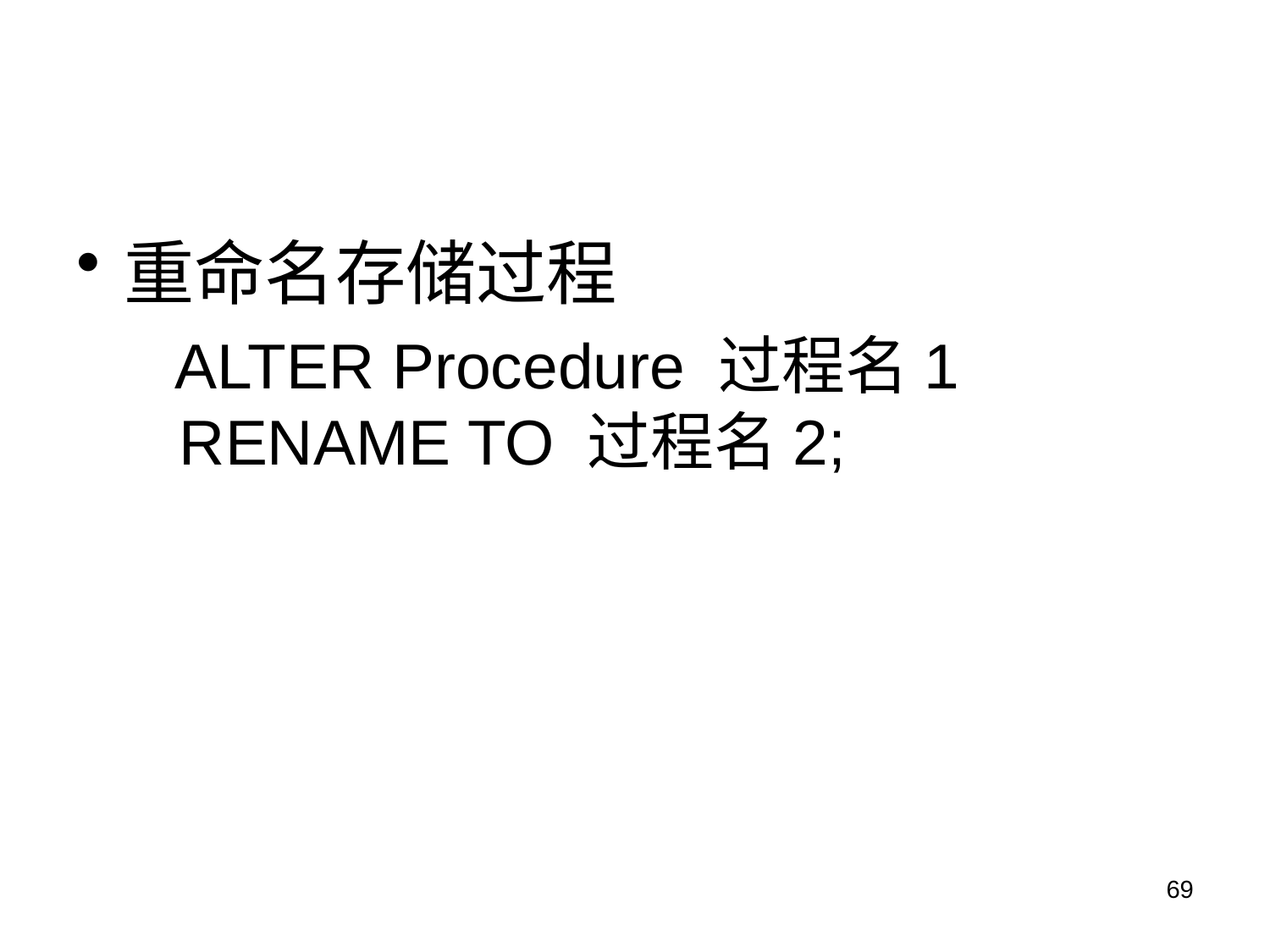

重命名存储过程
  ALTER Procedure 过程名1 RENAME TO 过程名2;

69